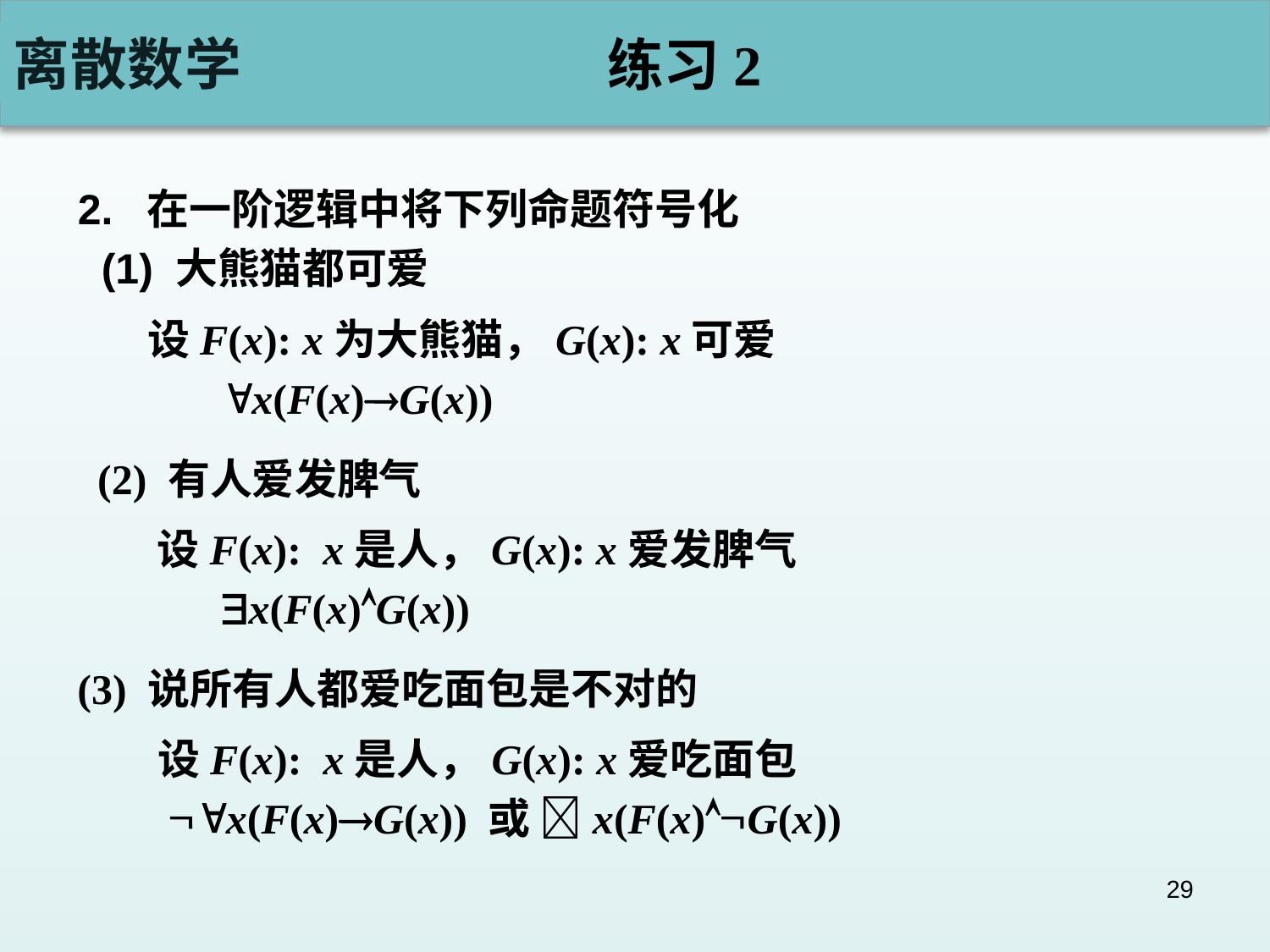

# 练习2
2.  在一阶逻辑中将下列命题符号化
  (1) 大熊猫都可爱
设F(x): x为大熊猫，G(x): x可爱
       ∀x(F(x)→G(x))
(2) 有人爱发脾气
设F(x):  x是人，G(x): x爱发脾气
      ∃x(F(x)∧G(x))
(3) 说所有人都爱吃面包是不对的
设F(x):  x是人，G(x): x爱吃面包
 ¬∀x(F(x)→G(x)) 或 ∃x(F(x)∧¬G(x))
29